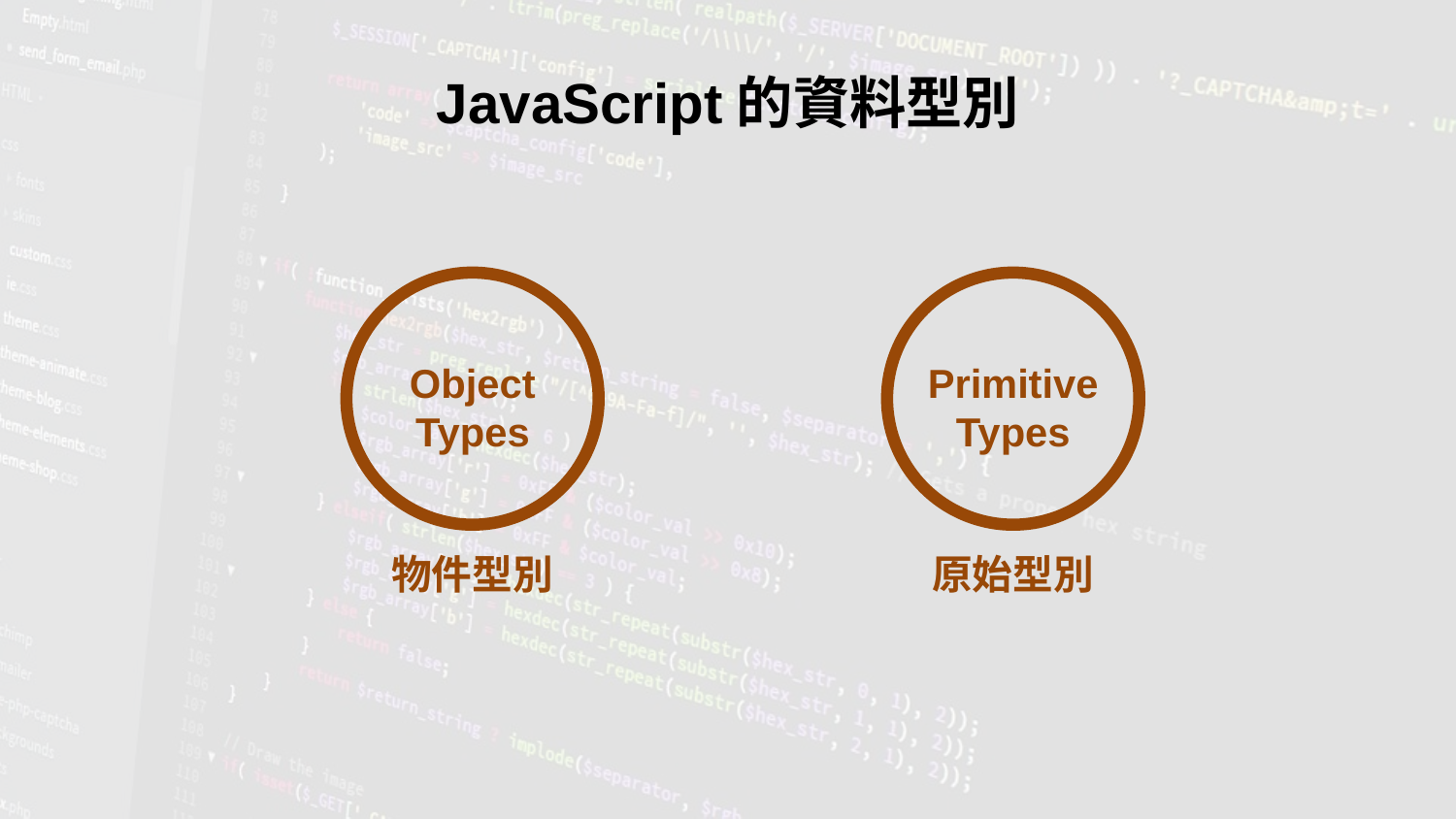

# JavaScript的資料型別

Object
Types
物件型別

Primitive
Types
原始型別